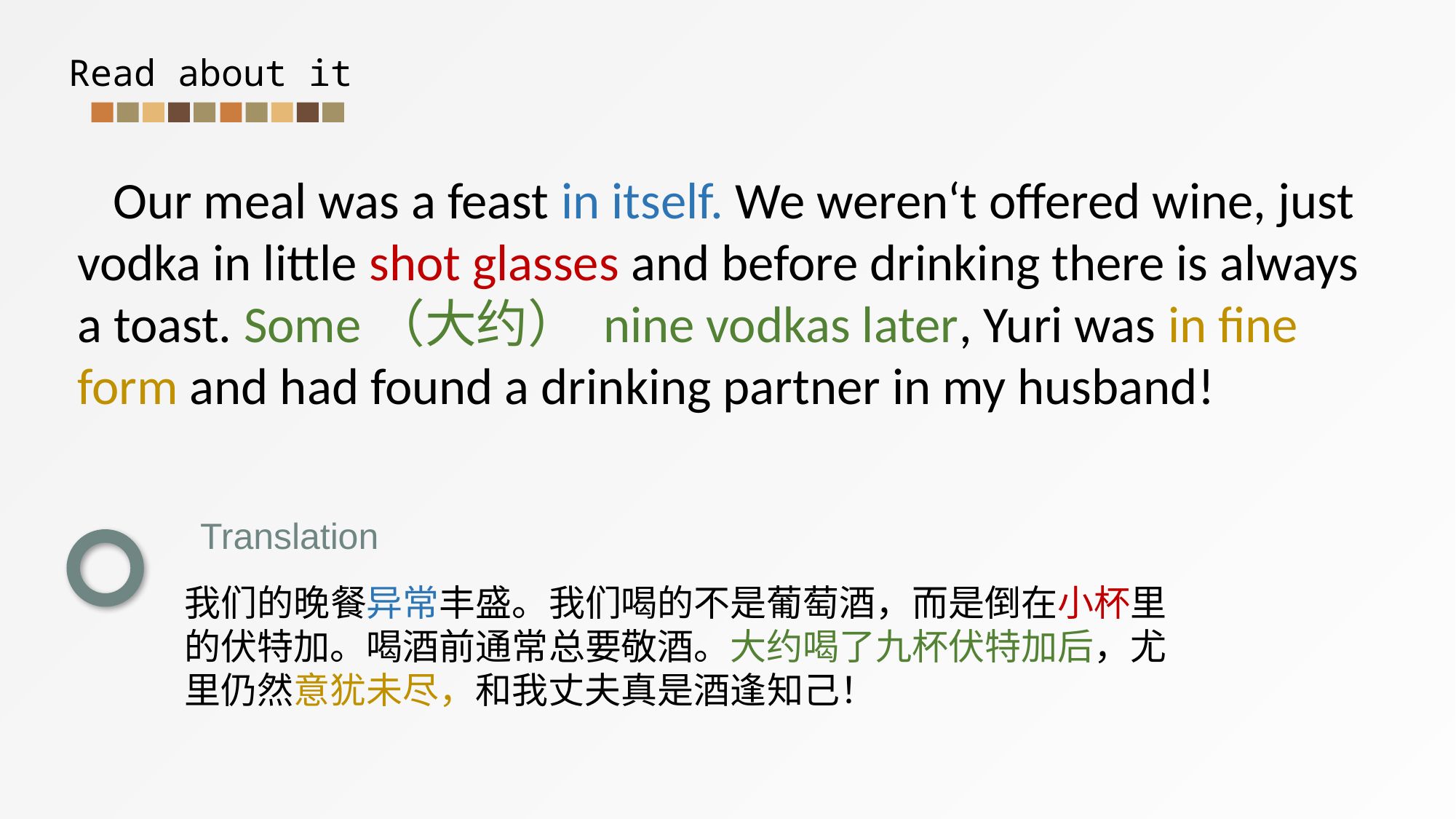

Read about it

    Our meal was a feast in itself. We weren‘t offered wine, just vodka in little shot glasses and before drinking there is always a toast. Some（大约） nine vodkas later, Yuri was in fine form and had found a drinking partner in my husband!

Translation

我们的晚餐异常丰盛。我们喝的不是葡萄酒，而是倒在小杯里的伏特加。喝酒前通常总要敬酒。大约喝了九杯伏特加后，尤里仍然意犹未尽，和我丈夫真是酒逢知己！